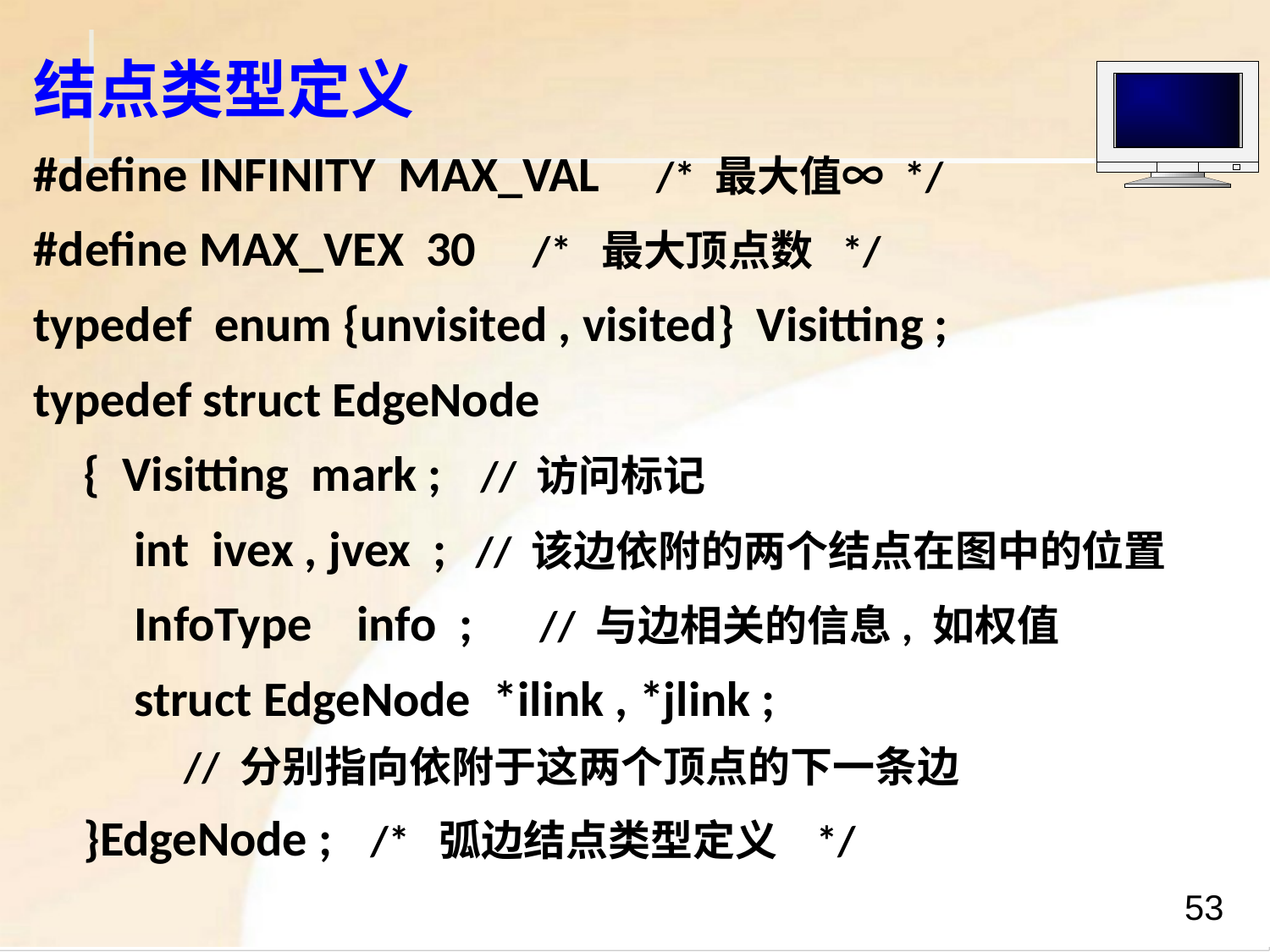

结点类型定义
#define INFINITY  MAX_VAL     /* 最大值∞ */
#define MAX_VEX  30     /*  最大顶点数  */
typedef  enum {unvisited , visited}  Visitting ;
typedef struct EdgeNode
{  Visitting  mark ;    // 访问标记
int  ivex , jvex  ;   // 该边依附的两个结点在图中的位置
InfoType    info  ;       // 与边相关的信息, 如权值
struct EdgeNode  *ilink , *jlink ;
// 分别指向依附于这两个顶点的下一条边
}EdgeNode ;    /*  弧边结点类型定义   */